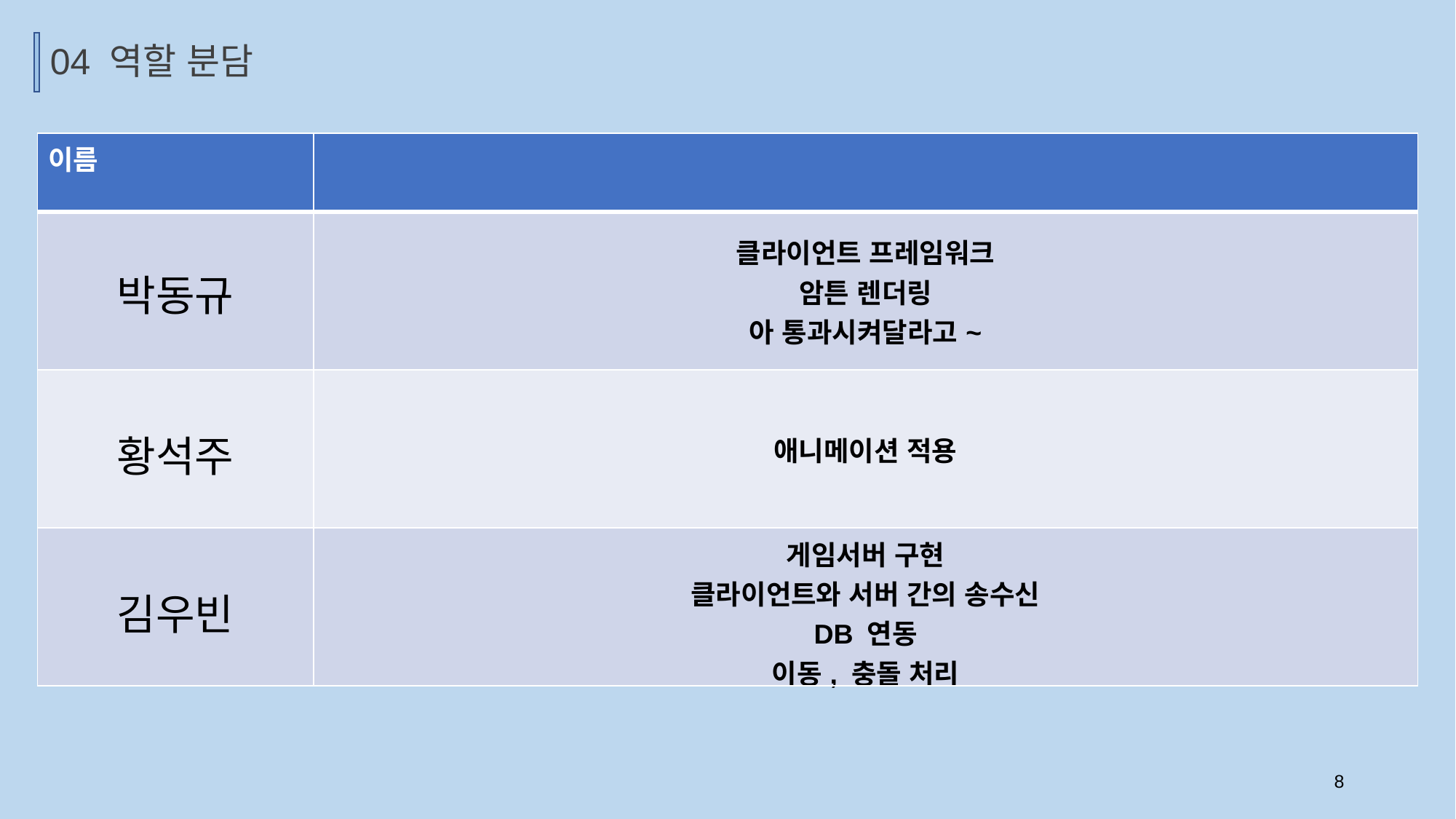

04 역할 분담
| 이름 |  |
| --- | --- |
| 박동규 | 클라이언트 프레임워크 암튼 렌더링 아 통과시켜달라고~ |
| 황석주 | 애니메이션 적용 |
| 김우빈 | 게임서버 구현 클라이언트와 서버 간의 송수신 DB 연동 이동, 충돌 처리 |
8